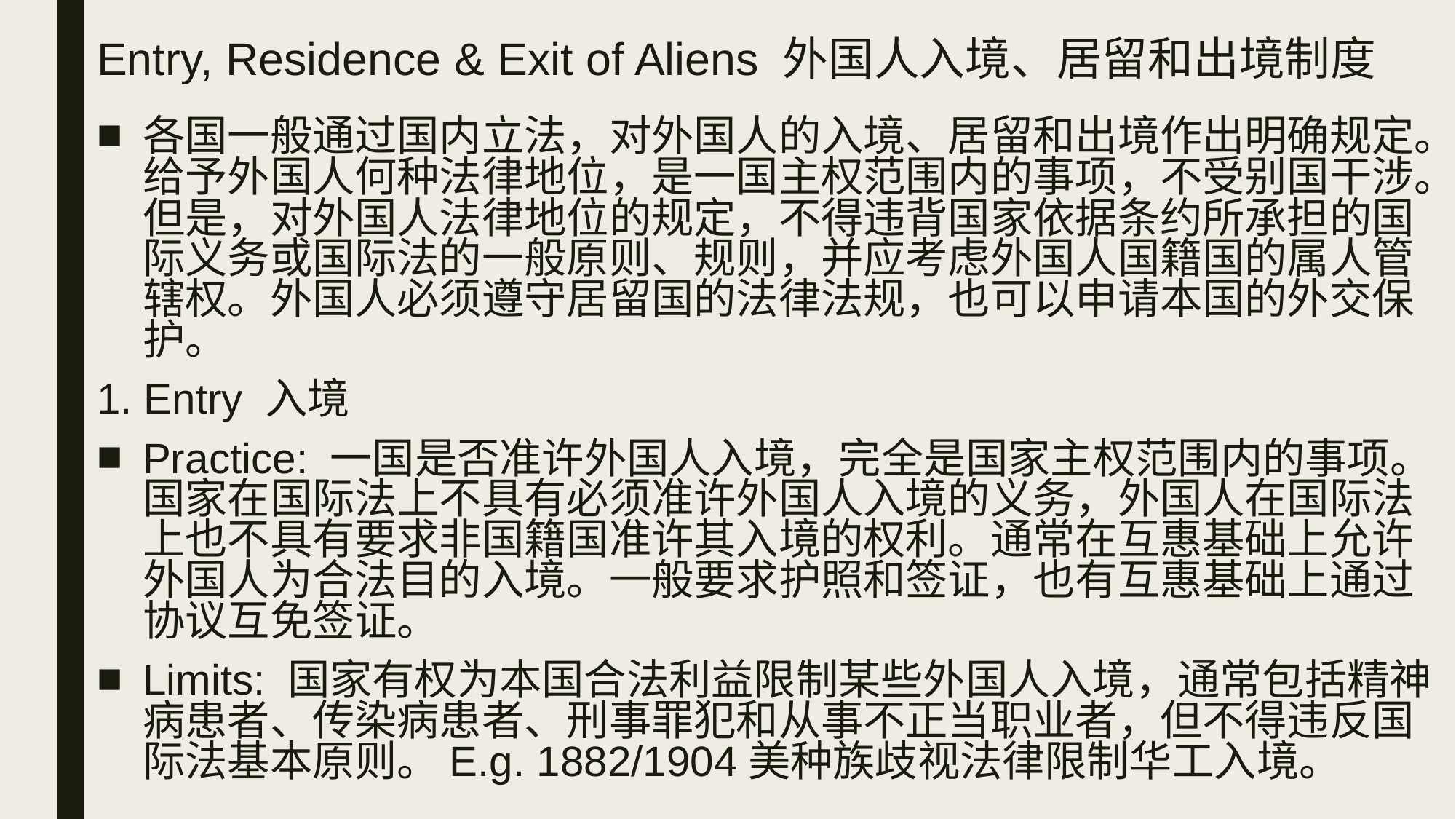

# Entry, Residence & Exit of Aliens 外国人入境、居留和出境制度
各国一般通过国内立法，对外国人的入境、居留和出境作出明确规定。给予外国人何种法律地位，是一国主权范围内的事项，不受别国干涉。但是，对外国人法律地位的规定，不得违背国家依据条约所承担的国际义务或国际法的一般原则、规则，并应考虑外国人国籍国的属人管辖权。外国人必须遵守居留国的法律法规，也可以申请本国的外交保护。
1. Entry 入境
Practice: 一国是否准许外国人入境，完全是国家主权范围内的事项。国家在国际法上不具有必须准许外国人入境的义务，外国人在国际法上也不具有要求非国籍国准许其入境的权利。通常在互惠基础上允许外国人为合法目的入境。一般要求护照和签证，也有互惠基础上通过协议互免签证。
Limits: 国家有权为本国合法利益限制某些外国人入境，通常包括精神病患者、传染病患者、刑事罪犯和从事不正当职业者，但不得违反国际法基本原则。E.g. 1882/1904美种族歧视法律限制华工入境。